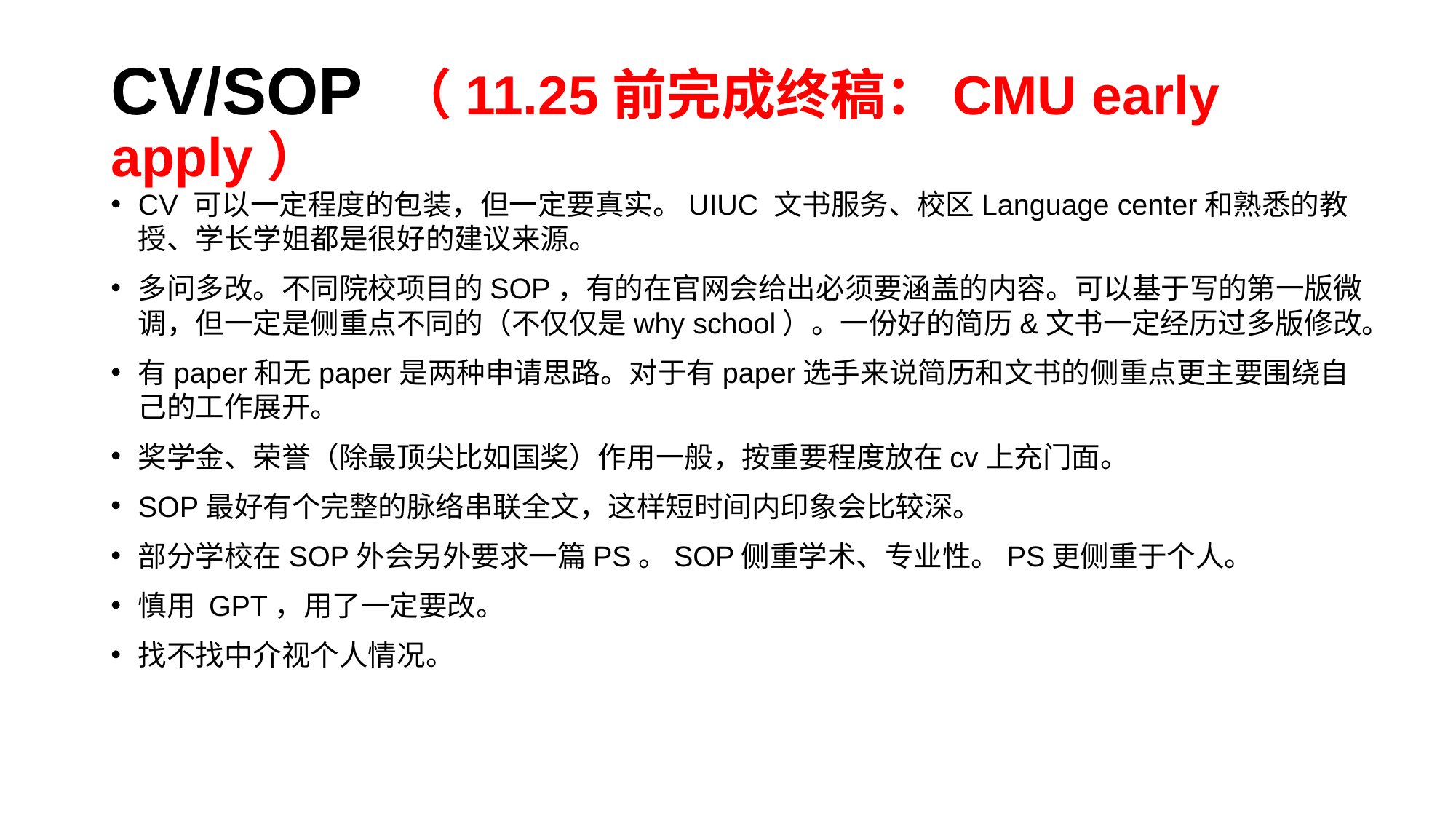

# CV/SOP （11.25前完成终稿：CMU early apply）
CV 可以一定程度的包装，但一定要真实。UIUC 文书服务、校区Language center和熟悉的教授、学长学姐都是很好的建议来源。
多问多改。不同院校项目的SOP，有的在官网会给出必须要涵盖的内容。可以基于写的第一版微调，但一定是侧重点不同的（不仅仅是why school）。一份好的简历&文书一定经历过多版修改。
有paper和无paper是两种申请思路。对于有paper选手来说简历和文书的侧重点更主要围绕自己的工作展开。
奖学金、荣誉（除最顶尖比如国奖）作用一般，按重要程度放在cv上充门面。
SOP最好有个完整的脉络串联全文，这样短时间内印象会比较深。
部分学校在SOP外会另外要求一篇PS。SOP侧重学术、专业性。PS更侧重于个人。
慎用 GPT，用了一定要改。
找不找中介视个人情况。